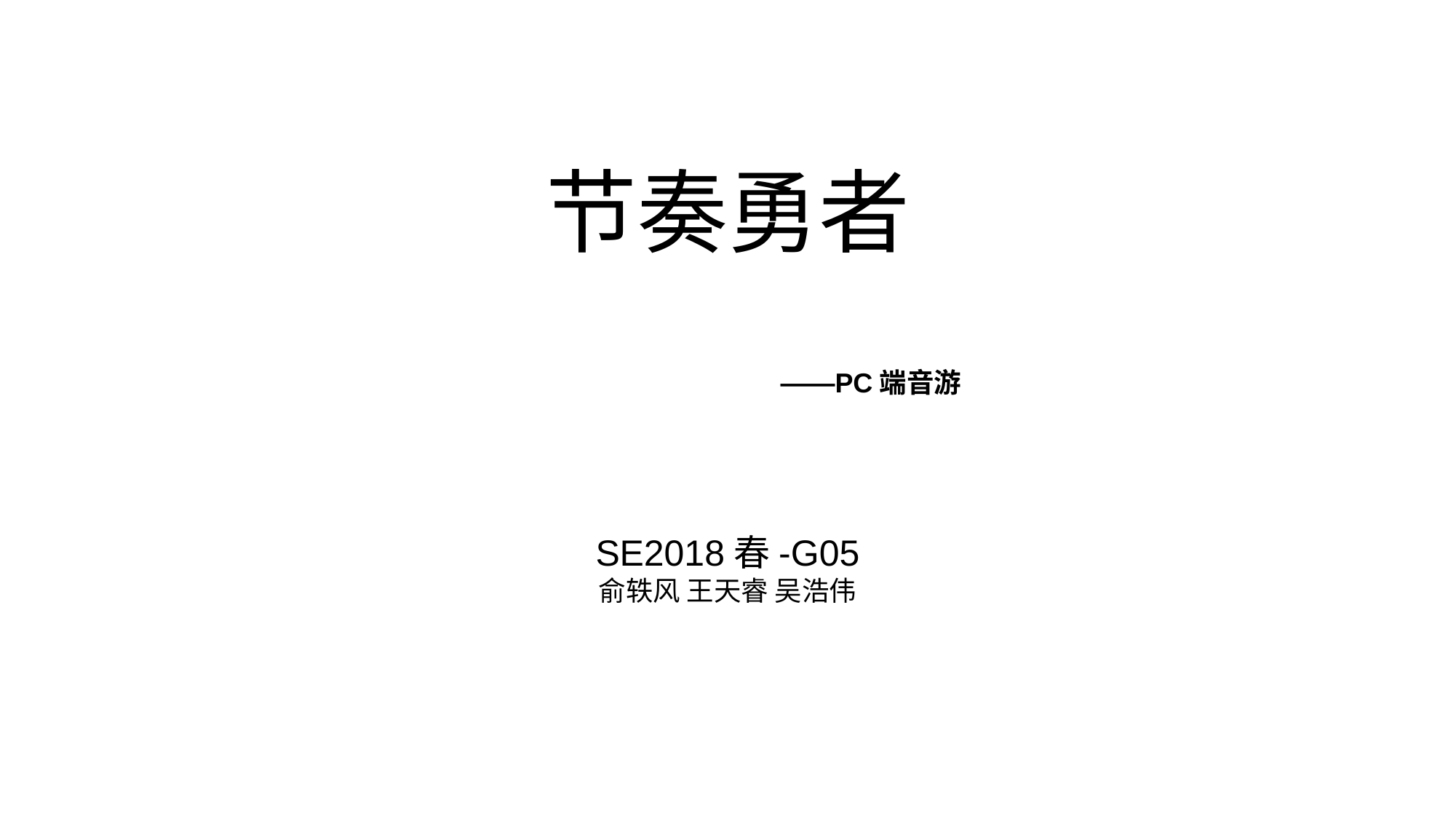

# 节奏勇者
——PC端音游

SE2018春-G05
俞轶风 王天睿 吴浩伟